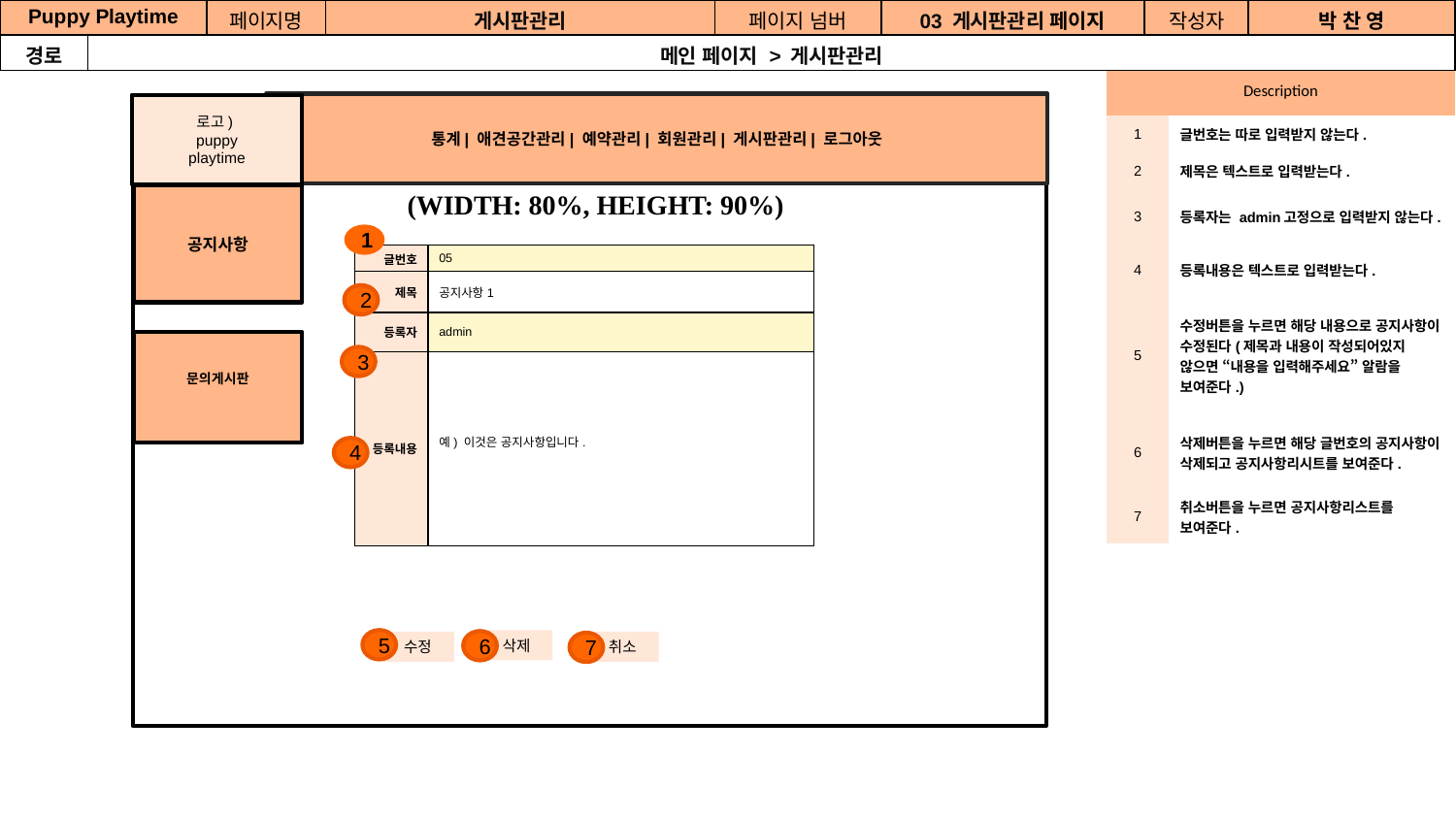

| Puppy Playtime | 김 주 영 | 페이지명 | 게시판관리 | 페이지 넘버 | 03 게시판관리 페이지 | 작성자 | 박 찬 영 |
| --- | --- | --- | --- | --- | --- | --- | --- |
| 경로 | 메인 페이지 > 게시판관리 | 김 주 영 | 김 주 영 | 김 주 영 | 김 주 영 | 김 주 영 | 김 주 영 |
| Description |  |
| --- | --- |
| 1 | 글번호는 따로 입력받지 않는다. |
| 2 | 제목은 텍스트로 입력받는다. |
| 3 | 등록자는 admin고정으로 입력받지 않는다. |
| 4 | 등록내용은 텍스트로 입력받는다. |
| 5 | 수정버튼을 누르면 해당 내용으로 공지사항이 수정된다(제목과 내용이 작성되어있지 않으면 “내용을 입력해주세요” 알람을 보여준다.) |
| 6 | 삭제버튼을 누르면 해당 글번호의 공지사항이 삭제되고 공지사항리시트를 보여준다. |
| 7 | 취소버튼을 누르면 공지사항리스트를 보여준다. |
통계| 애견공간관리| 예약관리| 회원관리| 게시판관리| 로그아웃
로고)
puppy
playtime
(WIDTH: 80%, HEIGHT: 90%)

공지사항
1
| 글번호 | 05 |
| --- | --- |
| 제목 | 공지사항1 |
| 등록자 | admin |
| 등록내용 | 예) 이것은 공지사항입니다. |
2

문의게시판

3
4
삭제
5
6
수정
취소
7